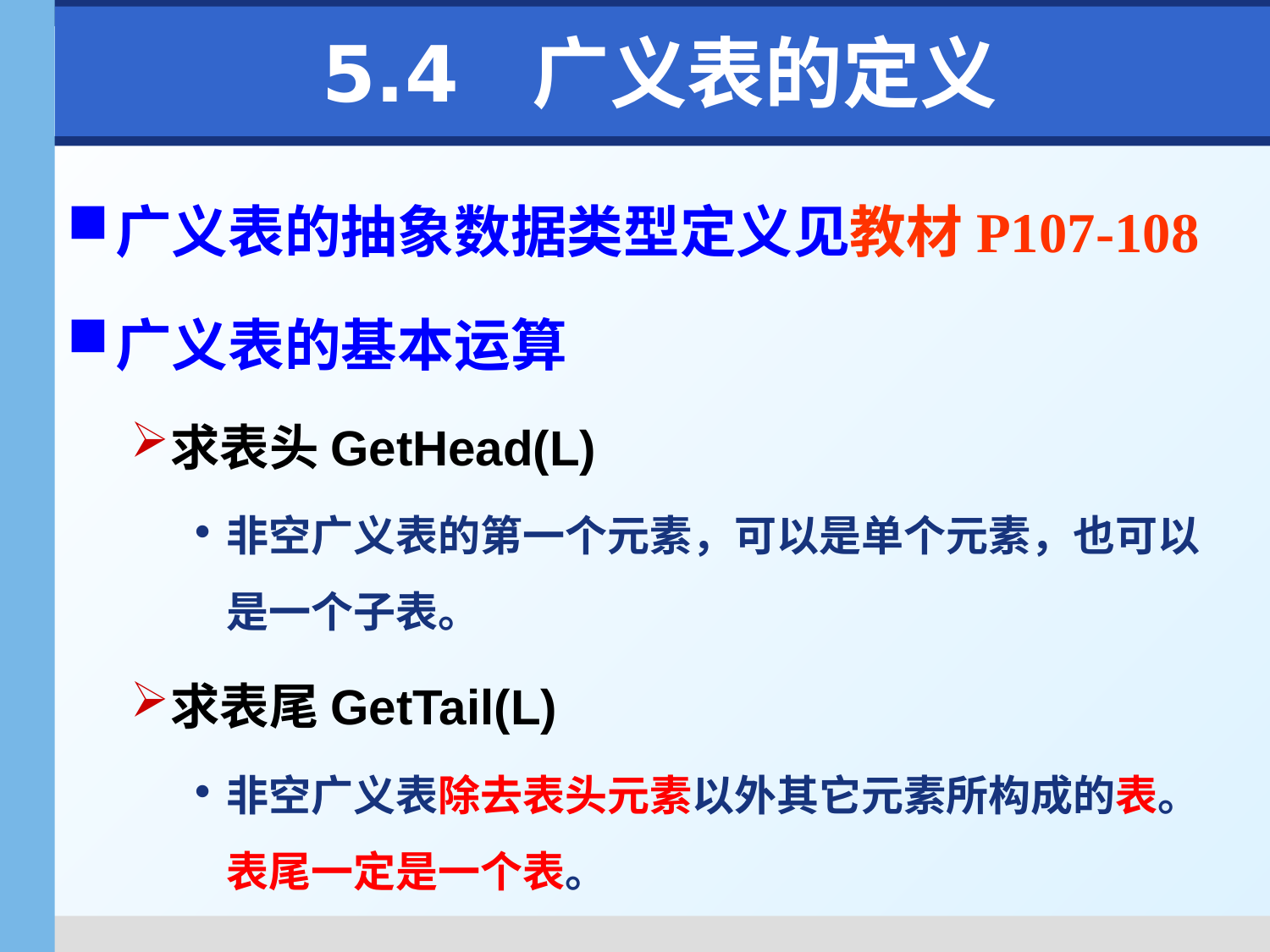

# 5.4  广义表的定义
广义表的抽象数据类型定义见教材P107-108
广义表的基本运算
求表头GetHead(L)
非空广义表的第一个元素，可以是单个元素，也可以是一个子表。
求表尾GetTail(L)
非空广义表除去表头元素以外其它元素所构成的表。表尾一定是一个表。